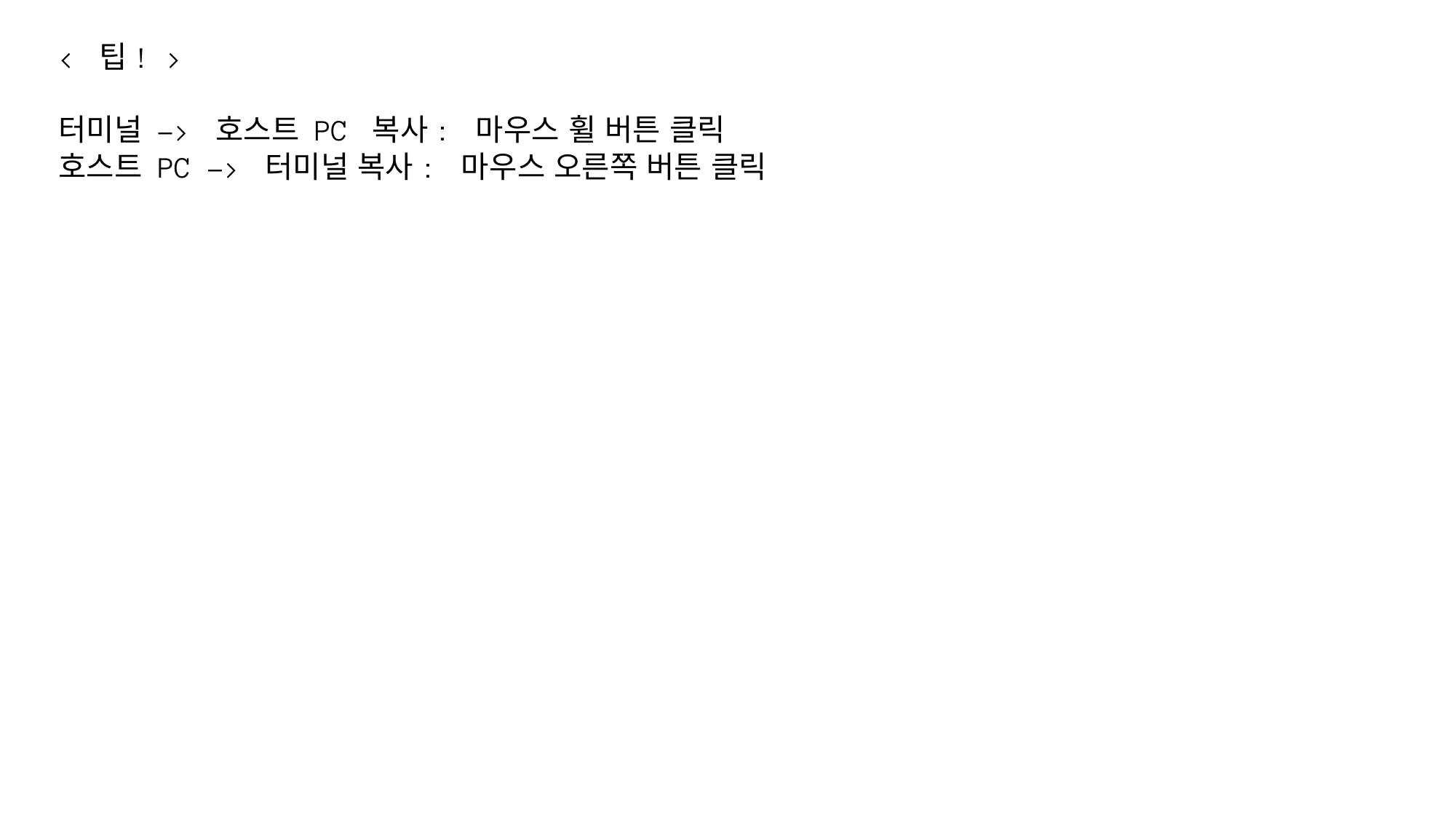

< 팁! >

터미널 -> 호스트 PC 복사: 마우스 휠 버튼 클릭
호스트 PC -> 터미널 복사: 마우스 오른쪽 버튼 클릭